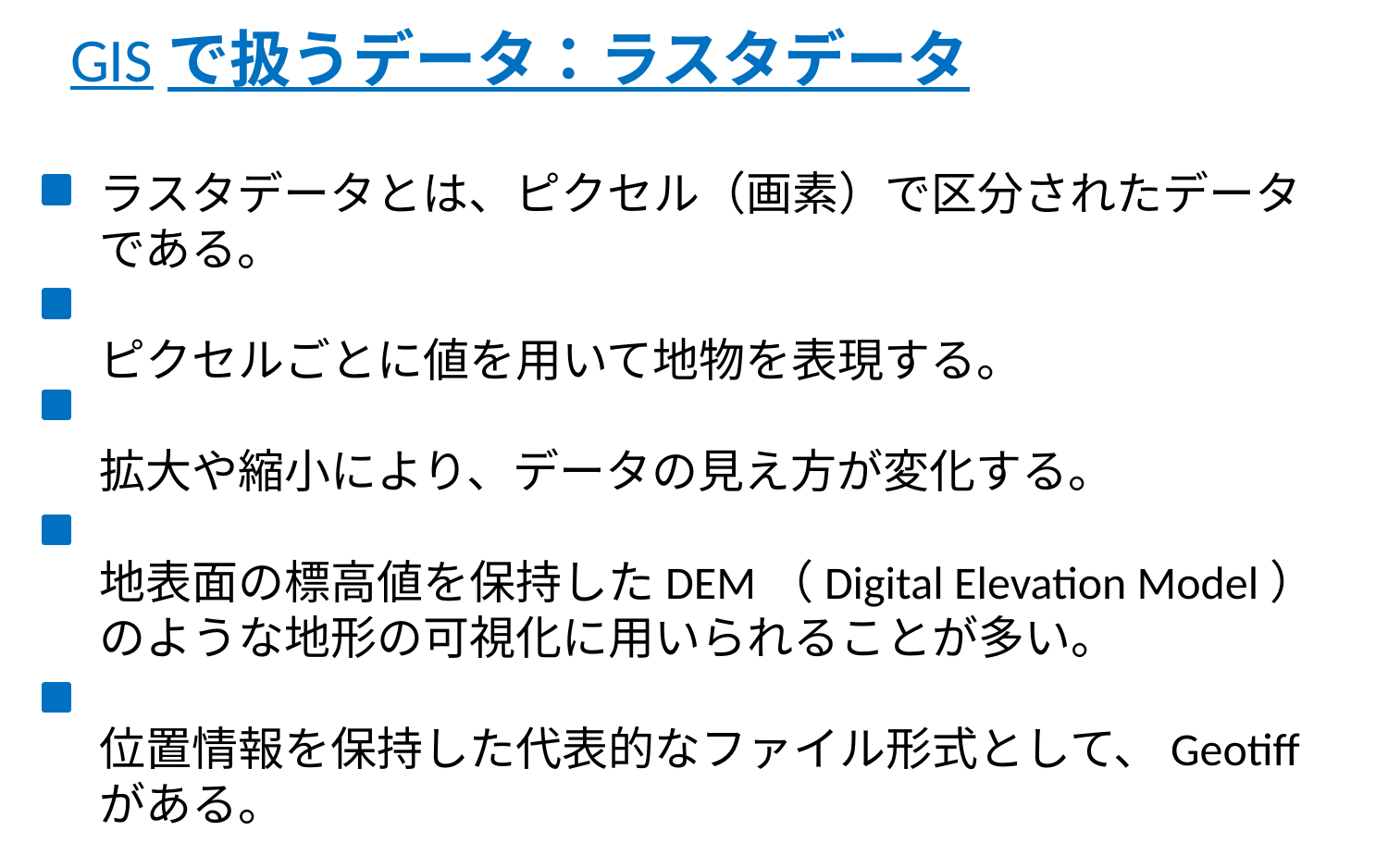

# GISで扱うデータ：ラスタデータ
ラスタデータとは、ピクセル（画素）で区分されたデータである。

ピクセルごとに値を用いて地物を表現する。

拡大や縮小により、データの見え方が変化する。

地表面の標高値を保持したDEM（Digital Elevation Model）のような地形の可視化に用いられることが多い。

位置情報を保持した代表的なファイル形式として、Geotiffがある。